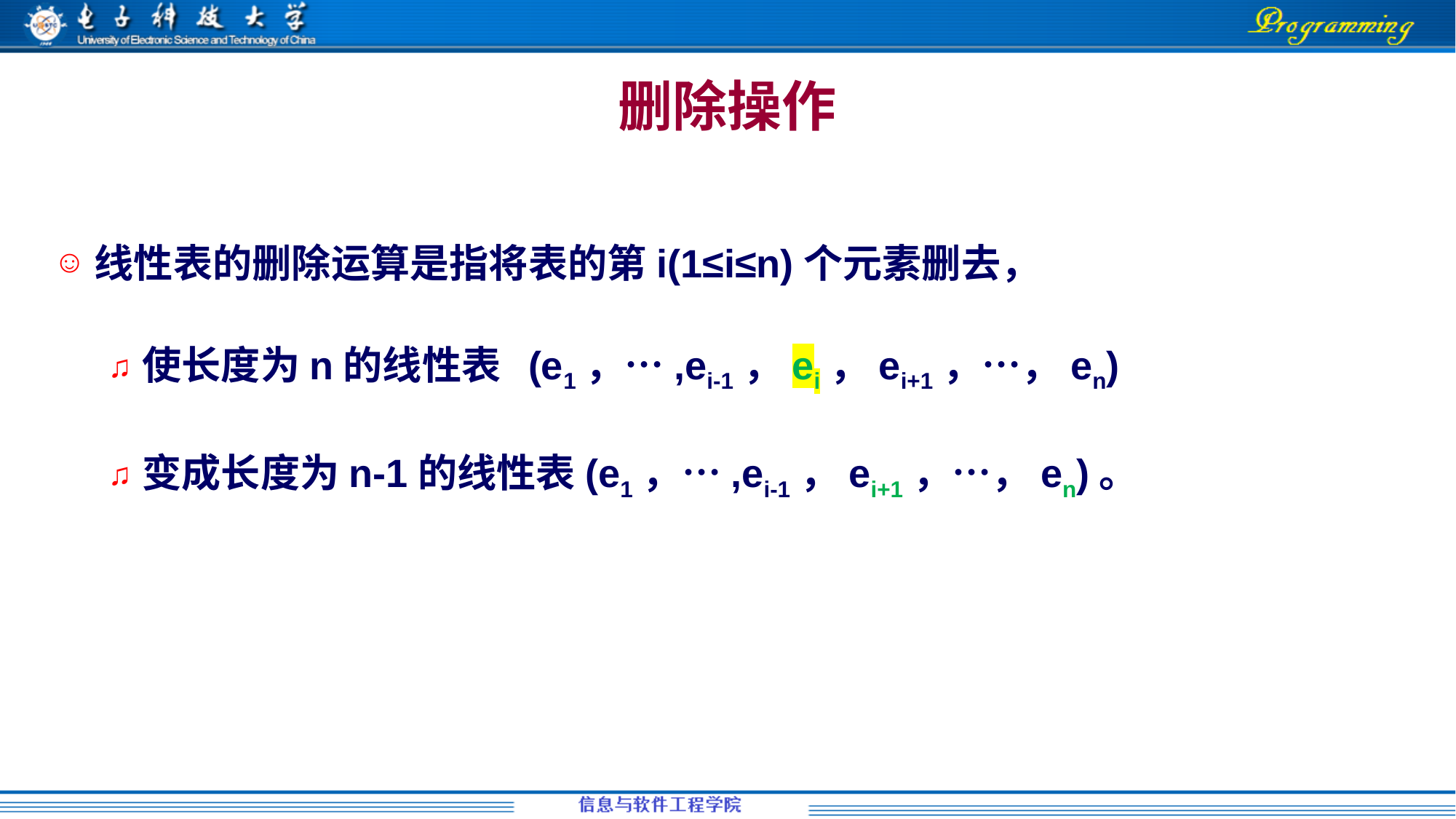

# 删除操作
线性表的删除运算是指将表的第i(1≤i≤n)个元素删去，
使长度为n的线性表  (e1，…,ei-1，ei，ei+1，…，en)
变成长度为n-1的线性表(e1，…,ei-1，ei+1，…，en)。